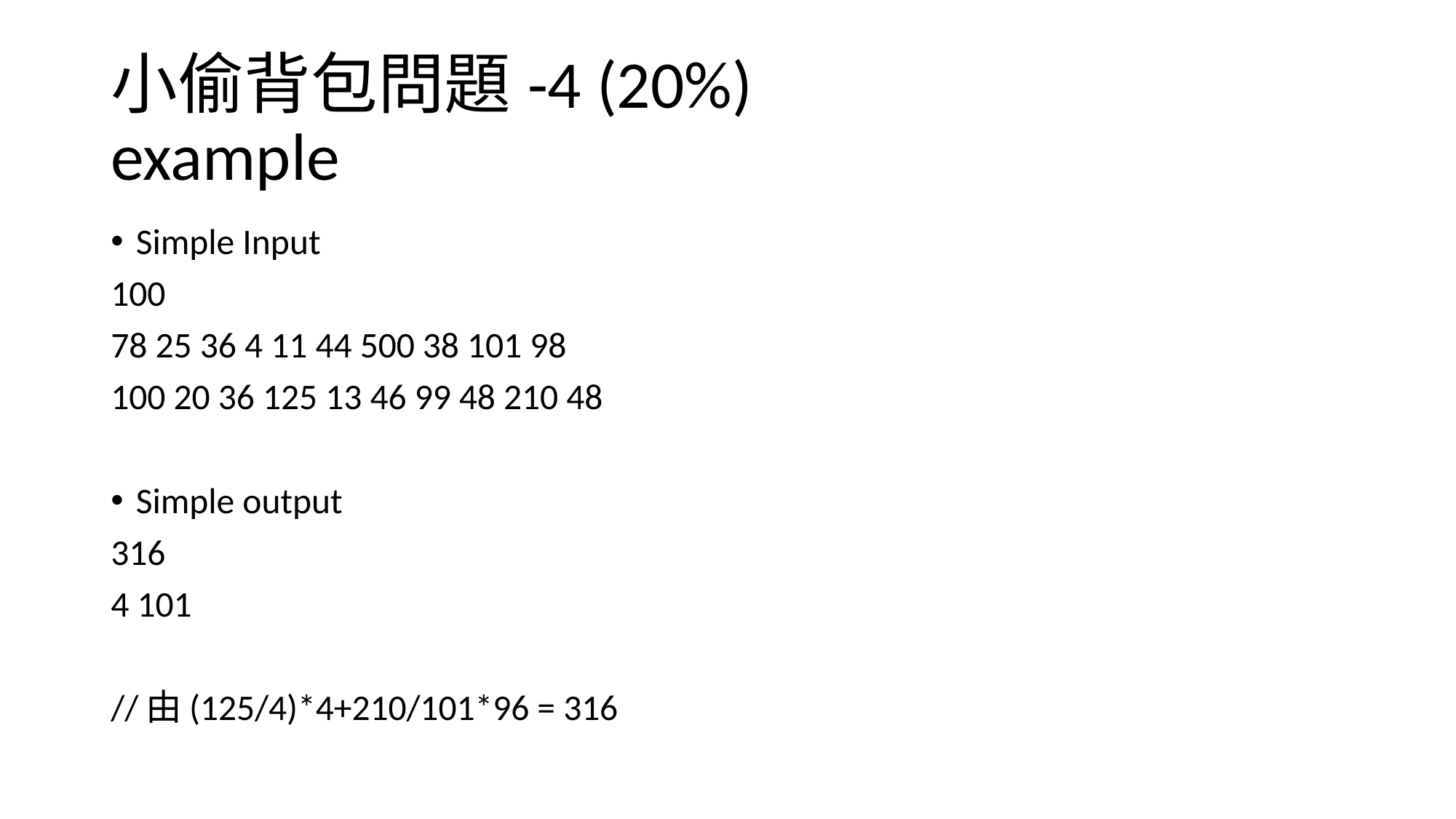

# 小偷背包問題-4 (20%) example
Simple Input
100
78 25 36 4 11 44 500 38 101 98
100 20 36 125 13 46 99 48 210 48

Simple output
316
4 101

//由(125/4)*4+210/101*96 = 316